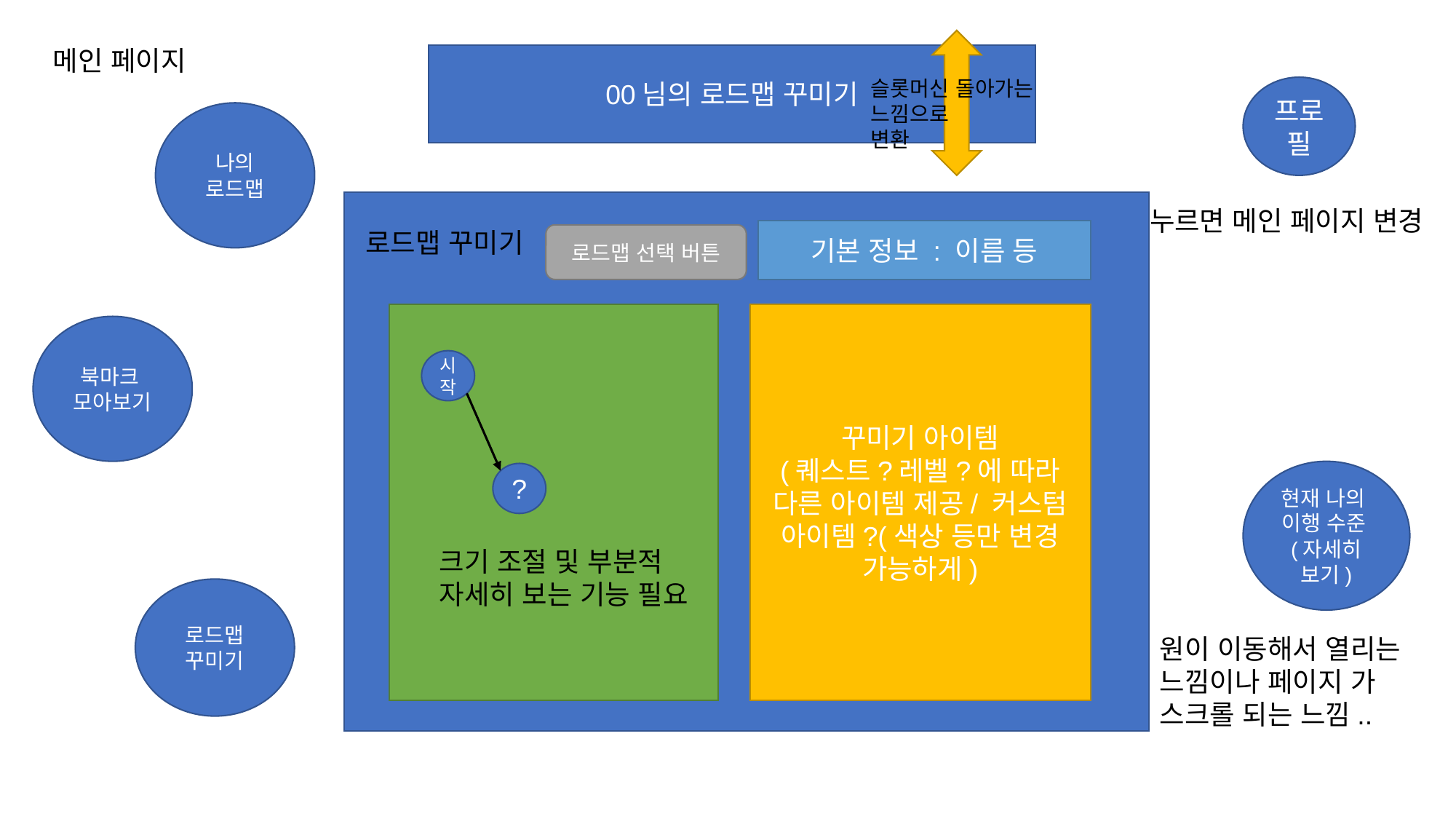

메인 페이지
00님의 로드맵 꾸미기
슬롯머신 돌아가는 느낌으로
변환
프로필
나의
로드맵

누르면 메인 페이지 변경
로드맵 꾸미기
기본 정보 : 이름 등
로드맵 선택 버튼

꾸미기 아이템
(퀘스트?레벨?에 따라 다른 아이템 제공/ 커스텀 아이템?(색상 등만 변경 가능하게)
북마크
모아보기
시작
현재 나의
이행 수준(자세히 보기)
?
크기 조절 및 부분적 자세히 보는 기능 필요
로드맵
꾸미기
원이 이동해서 열리는 느낌이나 페이지 가 스크롤 되는 느낌..